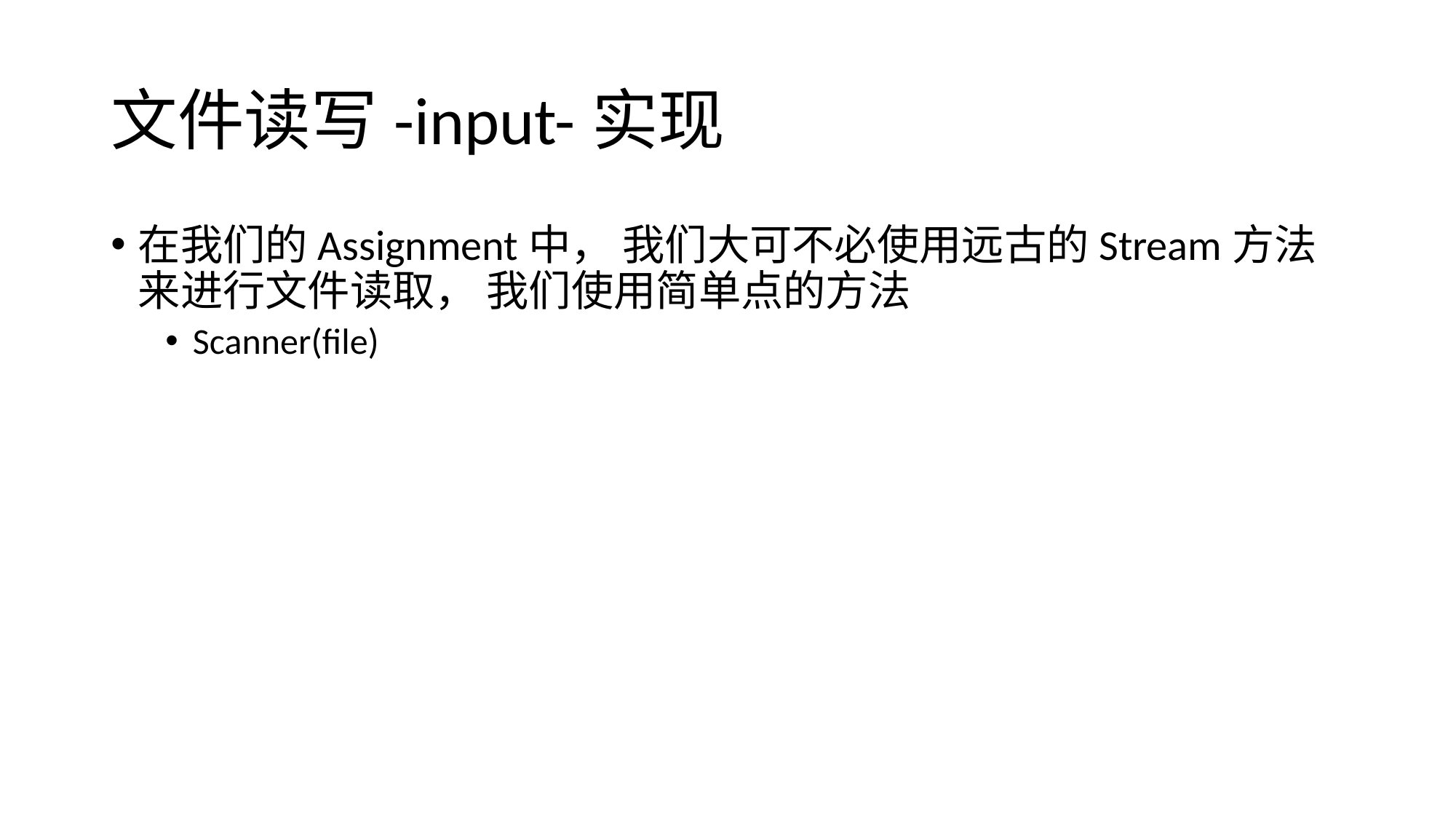

# 文件读写-input-实现
在我们的Assignment中， 我们大可不必使用远古的Stream方法来进行文件读取， 我们使用简单点的方法
Scanner(file)